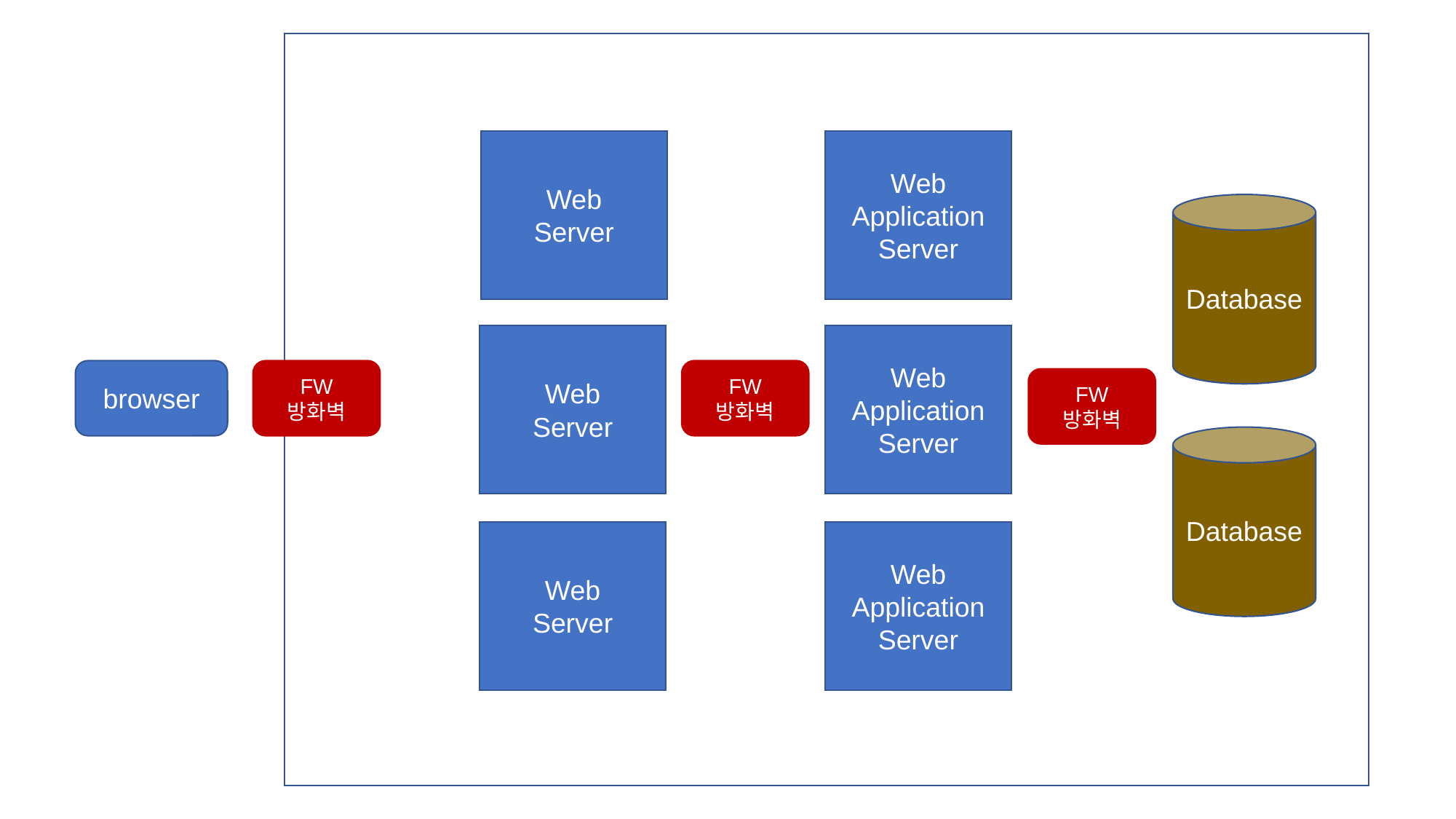

Web
Server
Web
Application
Server
Database
Web
Server
Web
Application
Server
browser
FW
방화벽
FW
방화벽
FW
방화벽
Database
Web
Server
Web
Application
Server